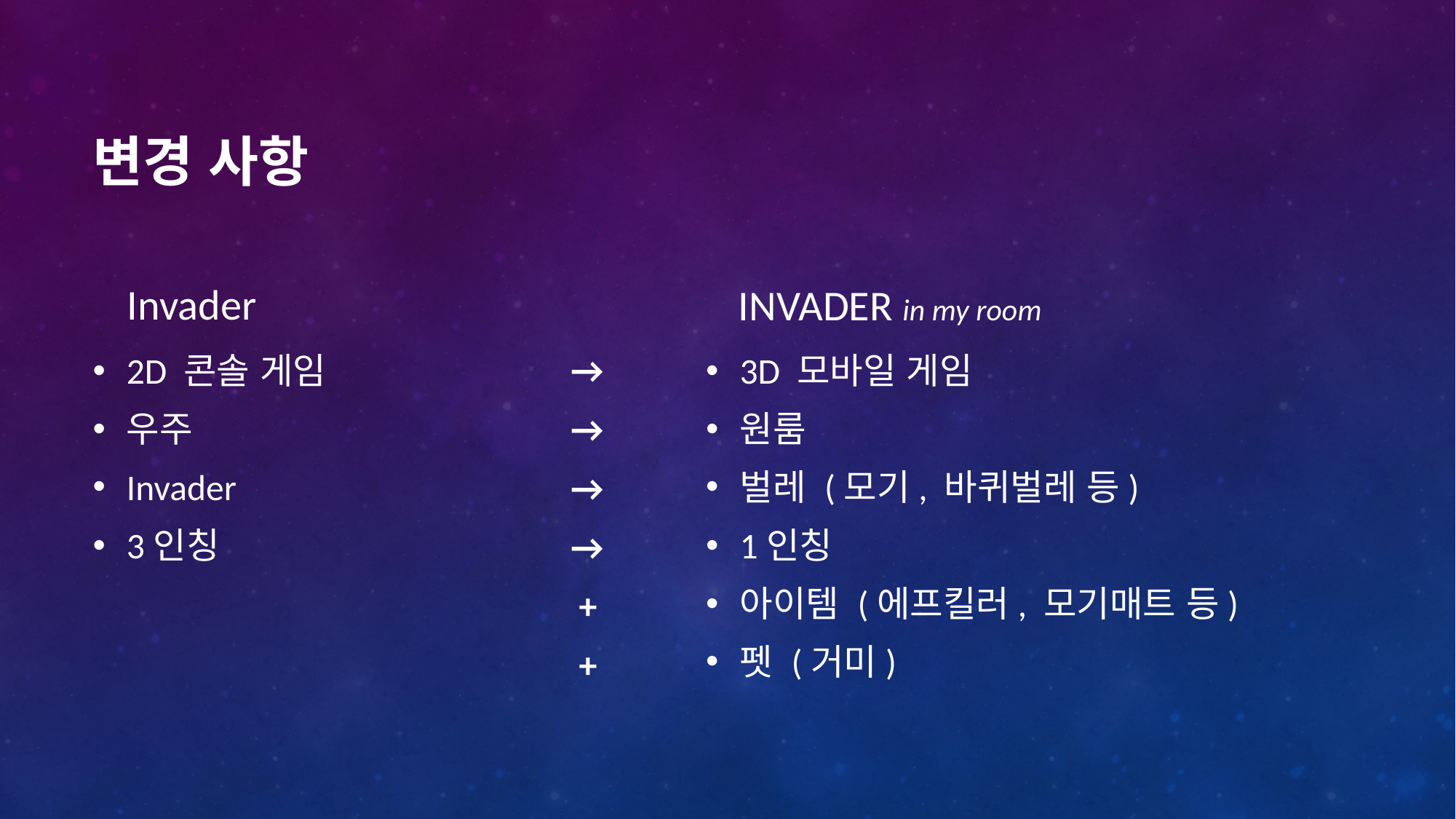

# 변경 사항
Invader
INVADER in my room
→
→
→
→
 +
 +
2D 콘솔 게임
우주
Invader
3인칭

3D 모바일 게임
원룸
벌레 (모기, 바퀴벌레 등)
1인칭
아이템 (에프킬러, 모기매트 등)
펫 (거미)